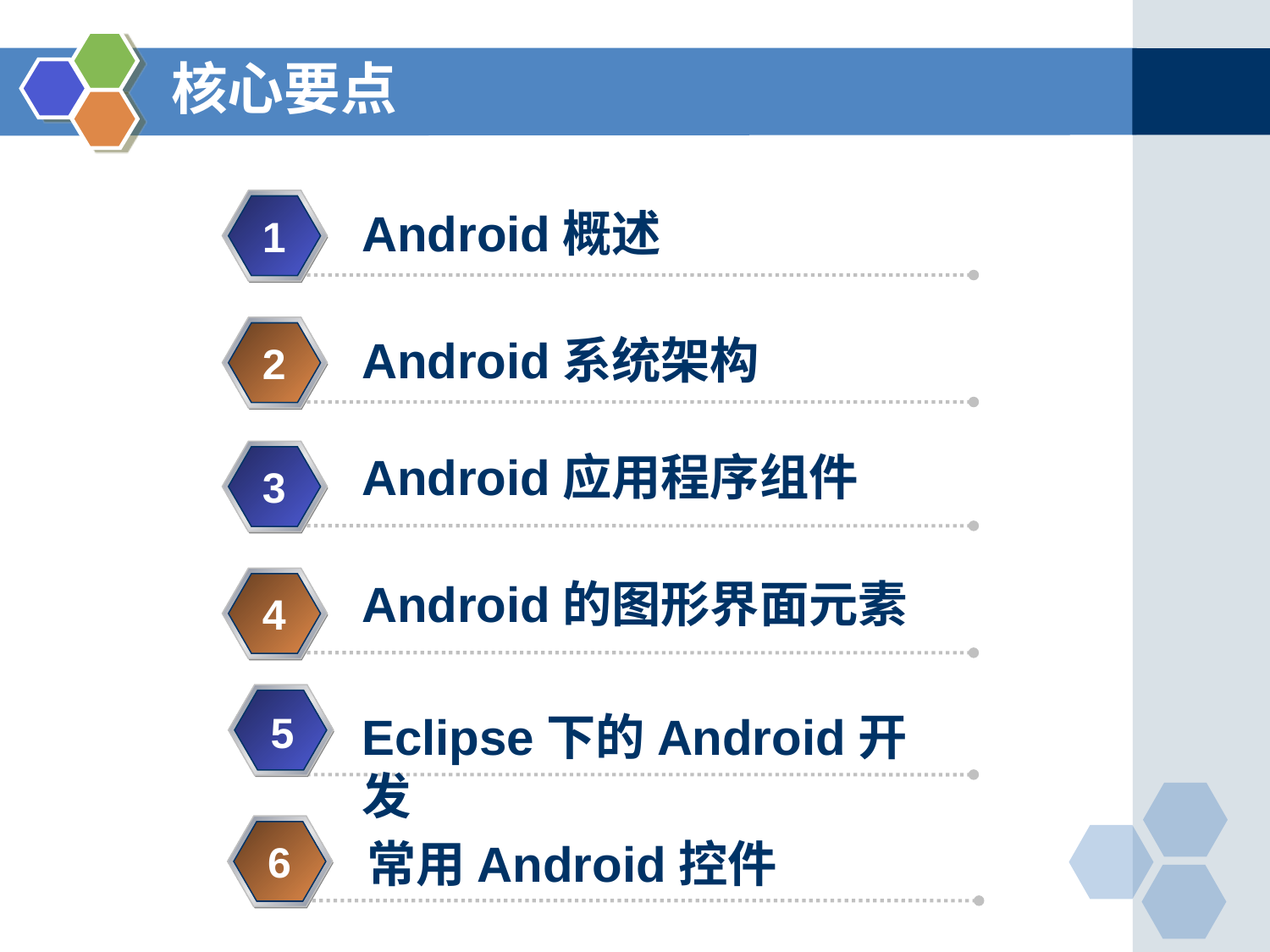

# 核心要点

Android概述
1

Android系统架构
2

Android应用程序组件

3

Android的图形界面元素

4

5
Eclipse下的Android开发

常用Android控件
6